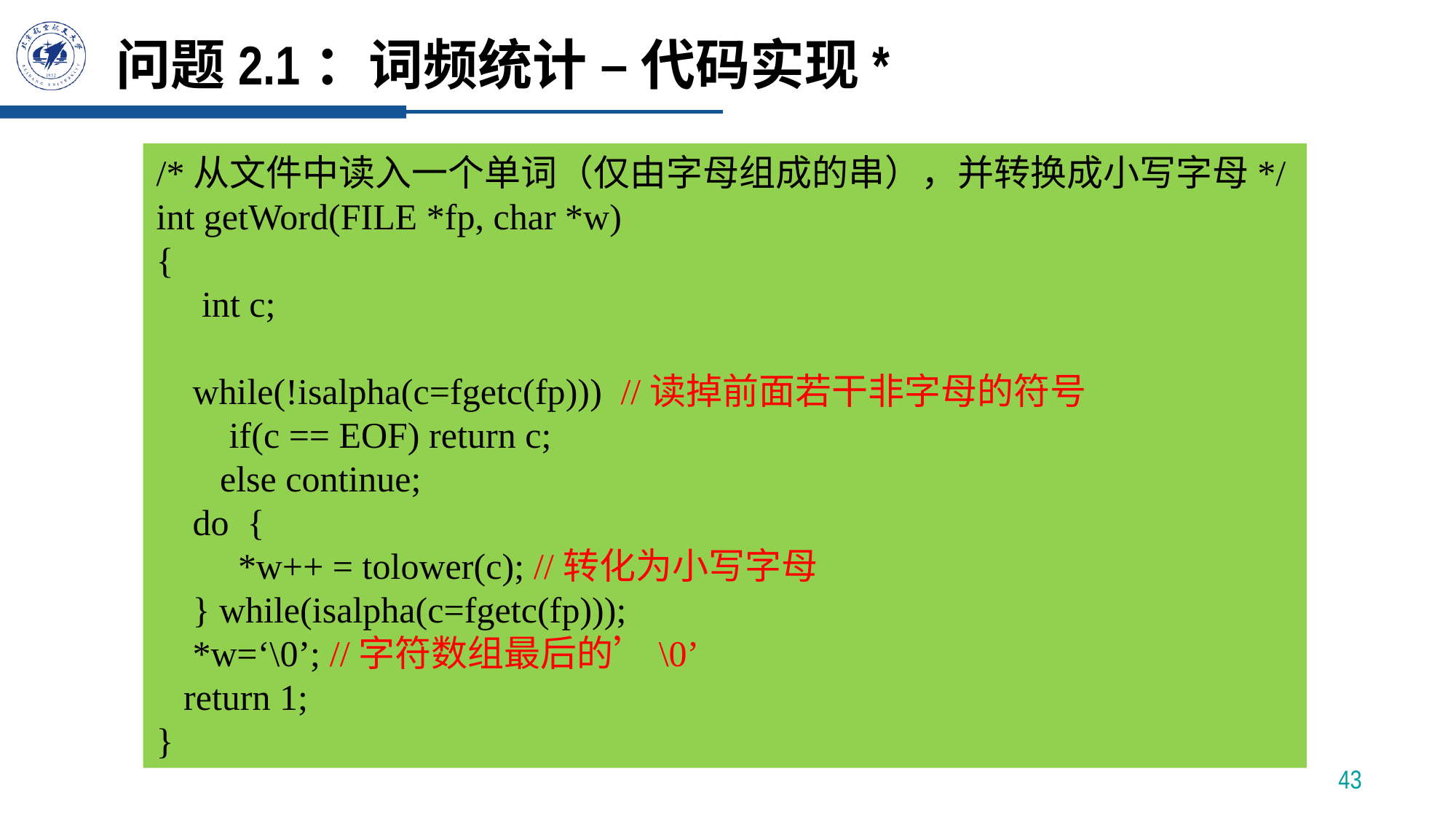

# 问题2.1：词频统计 – 代码实现*
/*从文件中读入一个单词（仅由字母组成的串），并转换成小写字母*/
int getWord(FILE *fp, char *w)
{
     int c;

    while(!isalpha(c=fgetc(fp)))  //读掉前面若干非字母的符号
        if(c == EOF) return c;
       else continue;
    do  {
         *w++ = tolower(c); //转化为小写字母
    } while(isalpha(c=fgetc(fp)));
    *w=‘\0’; //字符数组最后的’\0’
   return 1;
}
43